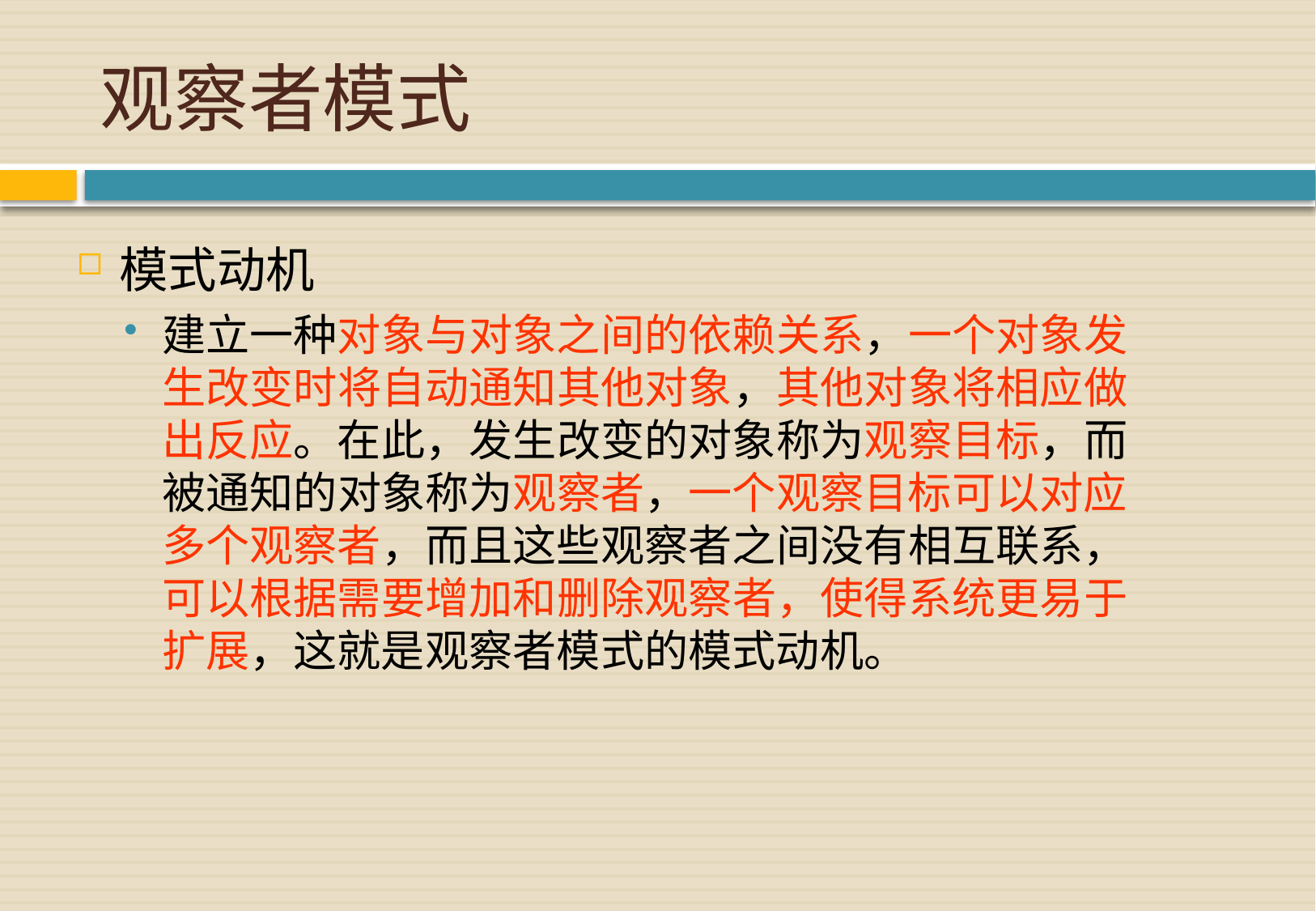

# 观察者模式
模式动机
建立一种对象与对象之间的依赖关系，一个对象发生改变时将自动通知其他对象，其他对象将相应做出反应。在此，发生改变的对象称为观察目标，而被通知的对象称为观察者，一个观察目标可以对应多个观察者，而且这些观察者之间没有相互联系，可以根据需要增加和删除观察者，使得系统更易于扩展，这就是观察者模式的模式动机。